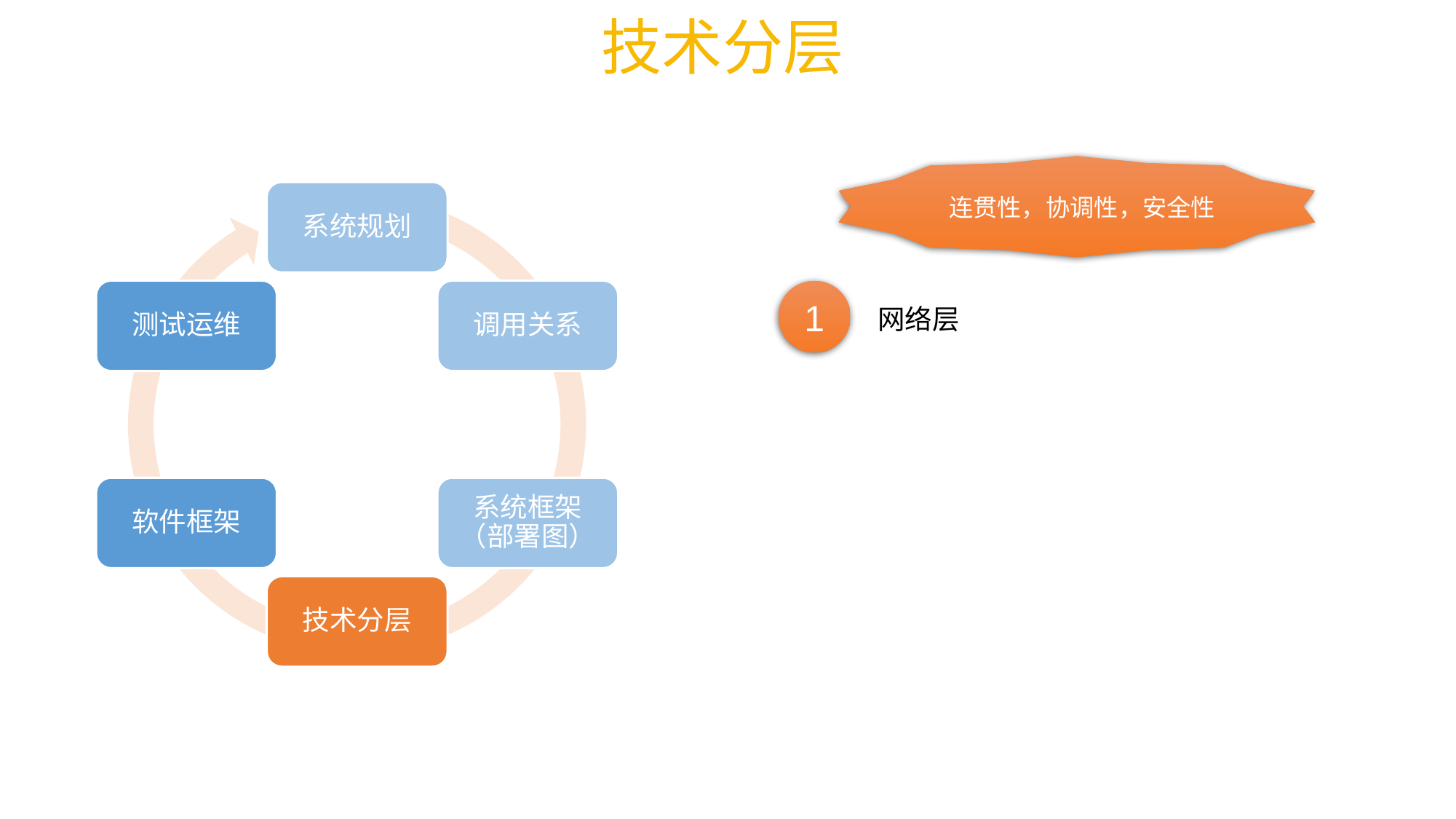

技术分层
       连贯性，协调性，安全性

系统规划
测试运维
调用关系
软件框架
系统框架（部署图）
技术分层
1
网络层